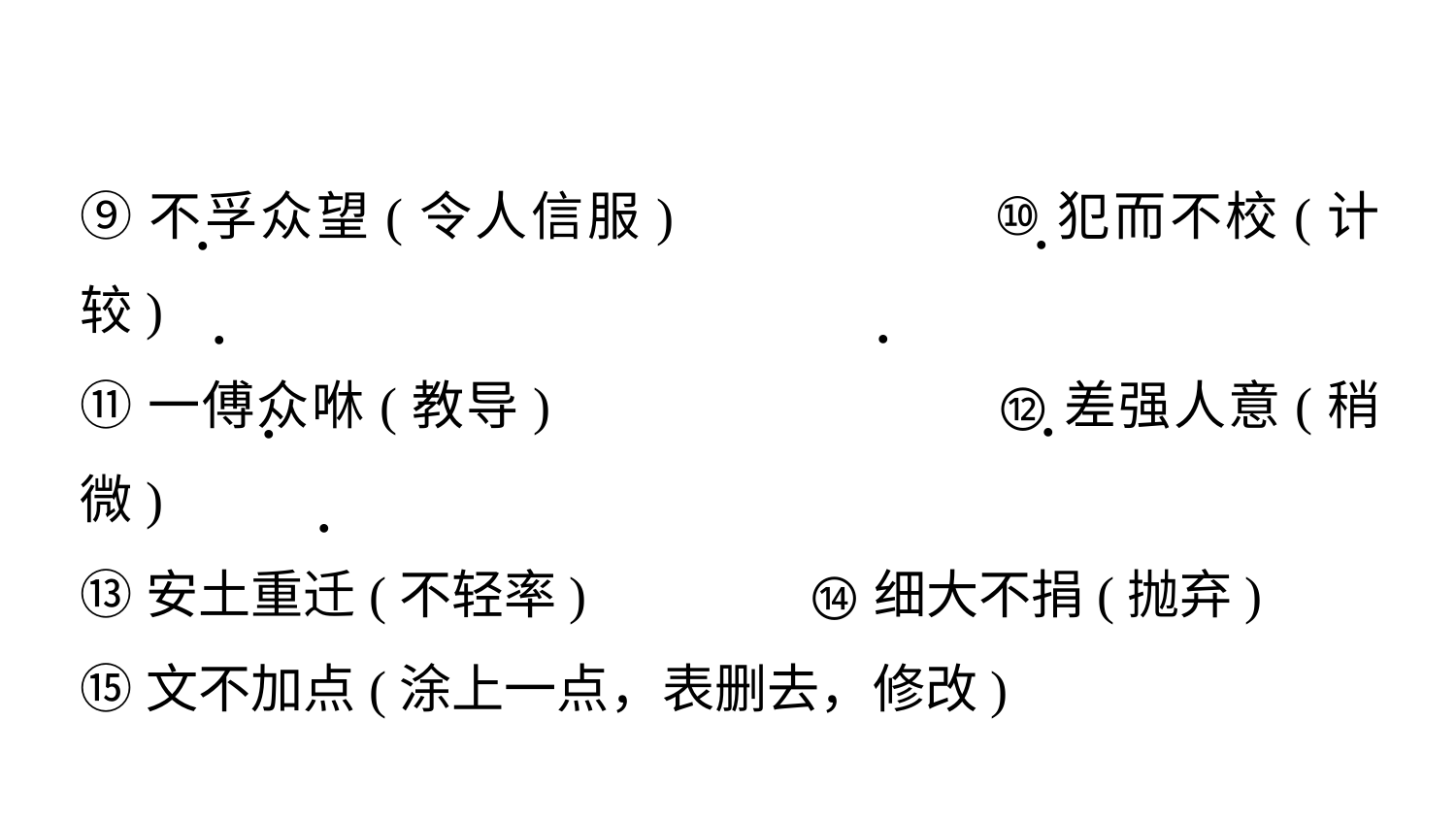

⑨不孚众望(令人信服)  		⑩犯而不校(计较)
⑪一傅众咻(教导)  		           ⑫差强人意(稍微)
⑬安土重迁(不轻率)  		⑭细大不捐(抛弃)
⑮文不加点(涂上一点，表删去，修改)
.
.
.
.
.
.
.